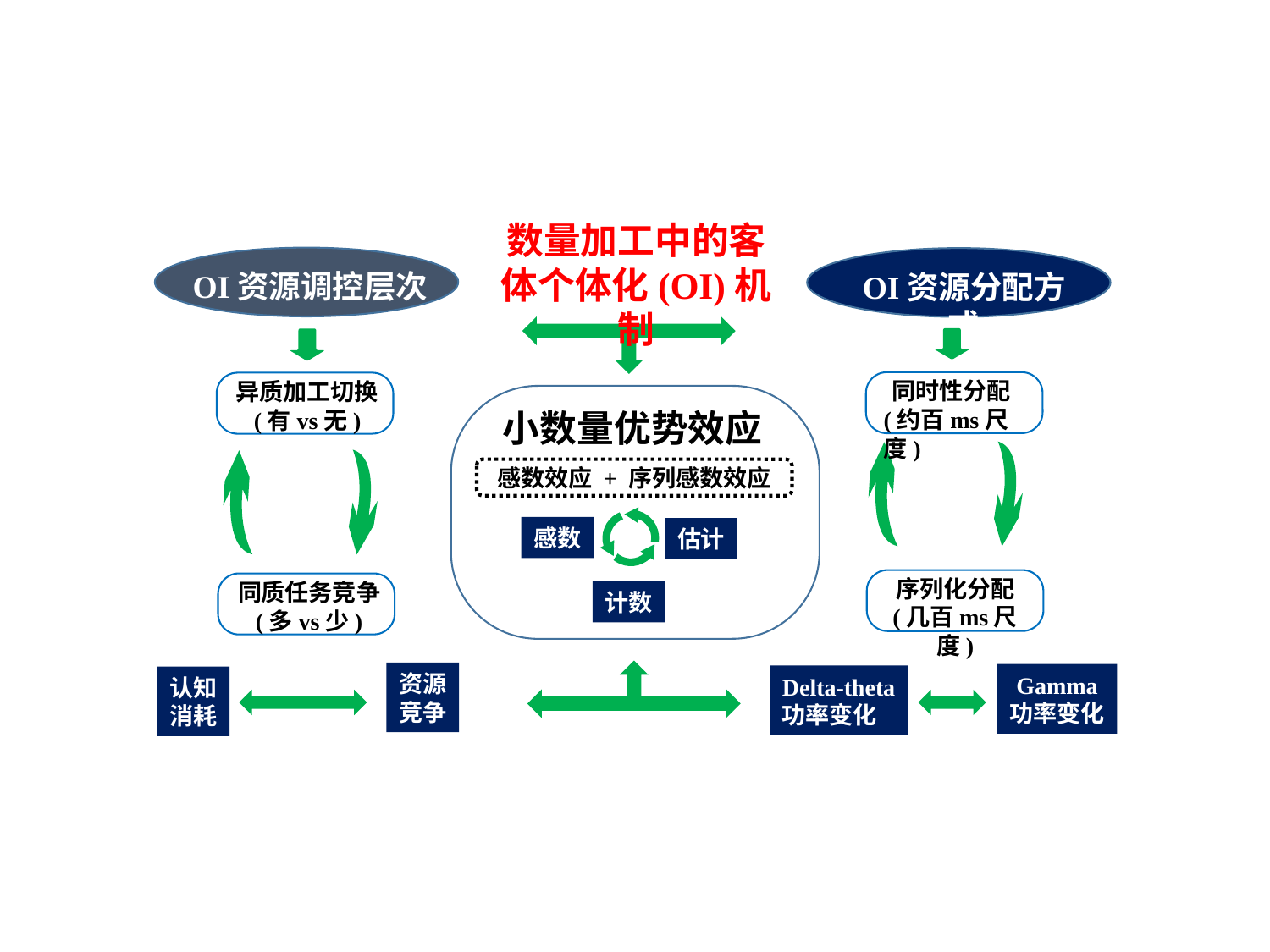

数量加工中的客体个体化(OI)机制

OI资源调控层次
OI资源分配方式

同时性分配
(约百ms尺度)
异质加工切换
(有vs无)

小数量优势效应

感数效应 + 序列感数效应

感数
估计
序列化分配
(几百ms尺度)

同质任务竞争
(多vs少)

计数

资源
竞争
Gamma
功率变化
Delta-theta
功率变化
认知
消耗